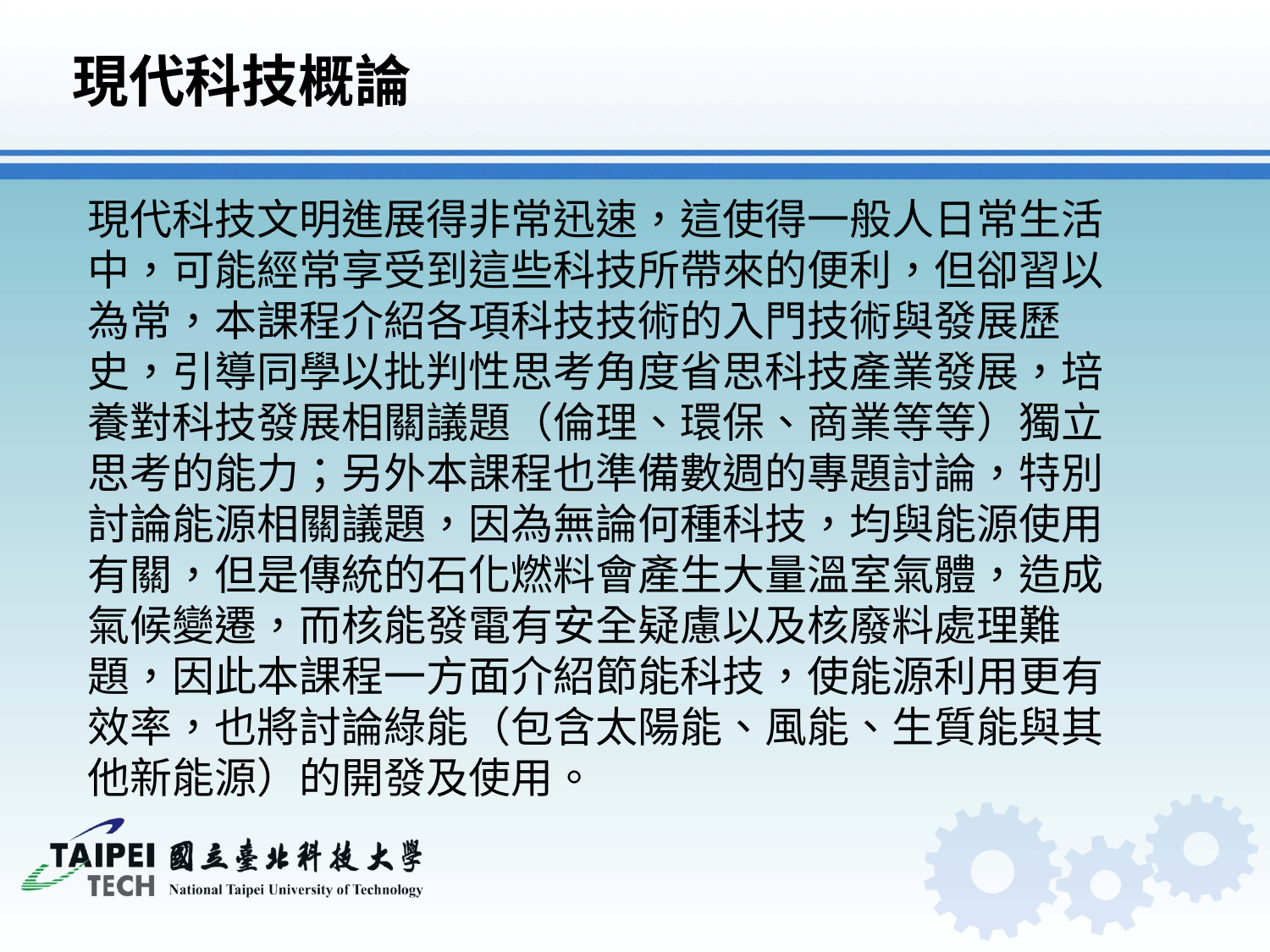

# 現代科技概論
現代科技文明進展得非常迅速，這使得一般人日常生活中，可能經常享受到這些科技所帶來的便利，但卻習以為常，本課程介紹各項科技技術的入門技術與發展歷史，引導同學以批判性思考角度省思科技產業發展，培養對科技發展相關議題（倫理、環保、商業等等）獨立思考的能力；另外本課程也準備數週的專題討論，特別討論能源相關議題，因為無論何種科技，均與能源使用有關，但是傳統的石化燃料會產生大量溫室氣體，造成氣候變遷，而核能發電有安全疑慮以及核廢料處理難題，因此本課程一方面介紹節能科技，使能源利用更有效率，也將討論綠能（包含太陽能、風能、生質能與其他新能源）的開發及使用。